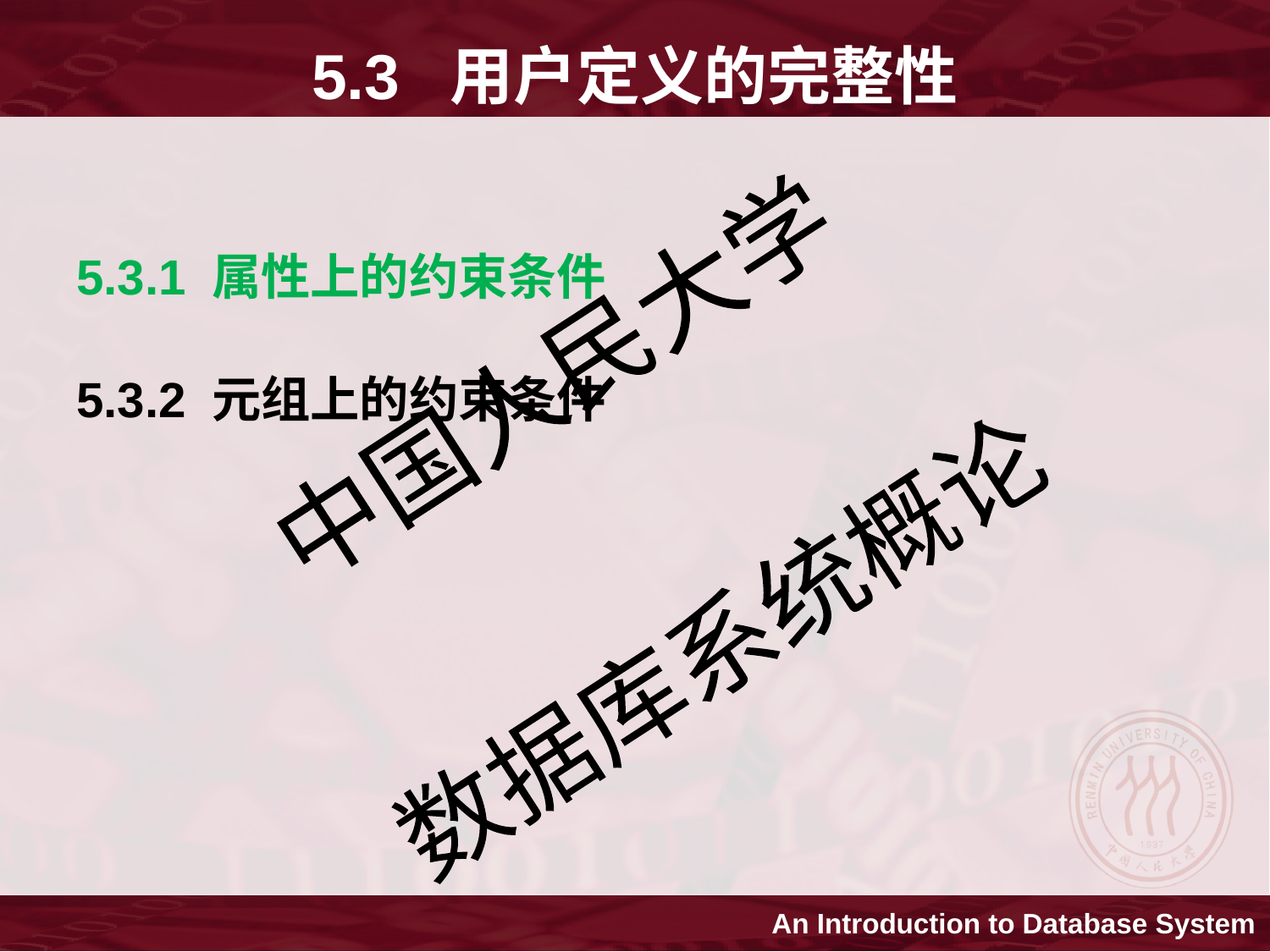

# 5.3  用户定义的完整性
5.3.1 属性上的约束条件
5.3.2 元组上的约束条件